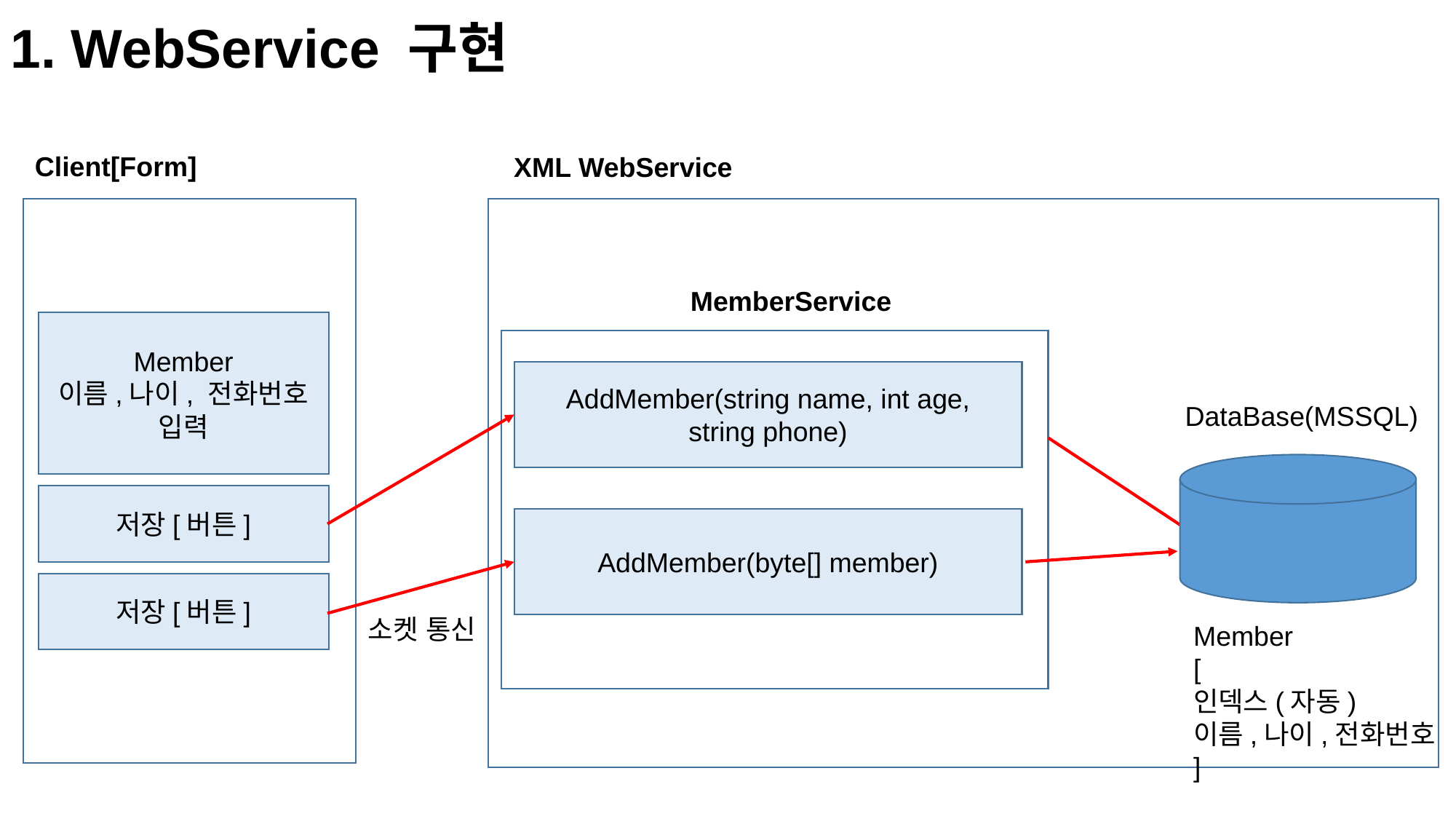

1. WebService 구현

Client[Form]
XML WebService

MemberService
Member
이름,나이, 전화번호
입력

AddMember(string name, int age,
string phone)
DataBase(MSSQL)

저장[버튼]
AddMember(byte[] member)
저장[버튼]
소켓 통신
Member
[
인덱스(자동)
이름,나이,전화번호
]